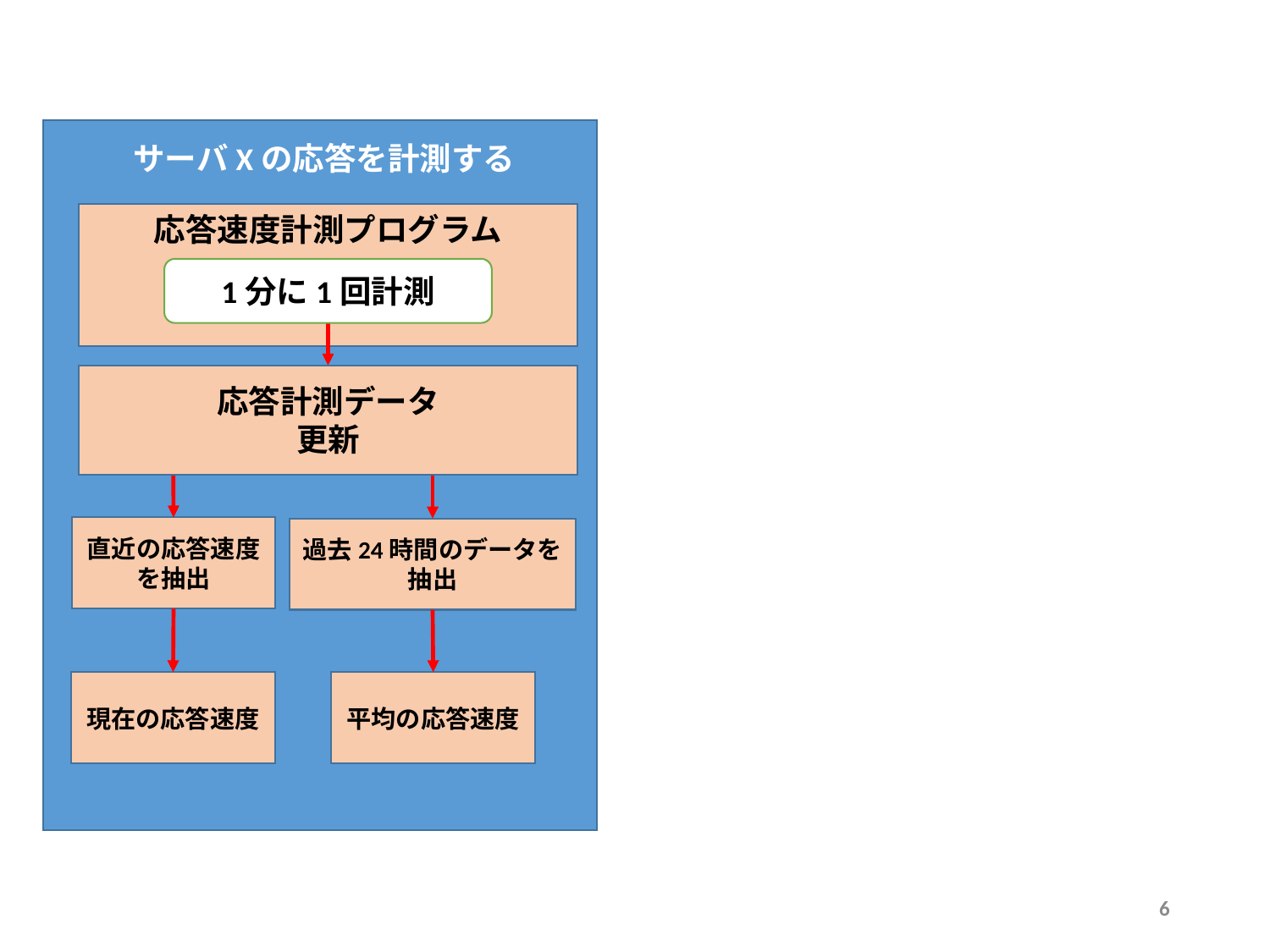

サーバXの応答を計測する
応答速度計測プログラム
1分に1回計測
応答計測データ
更新
直近の応答速度を抽出
過去24時間のデータを抽出
現在の応答速度
平均の応答速度
6